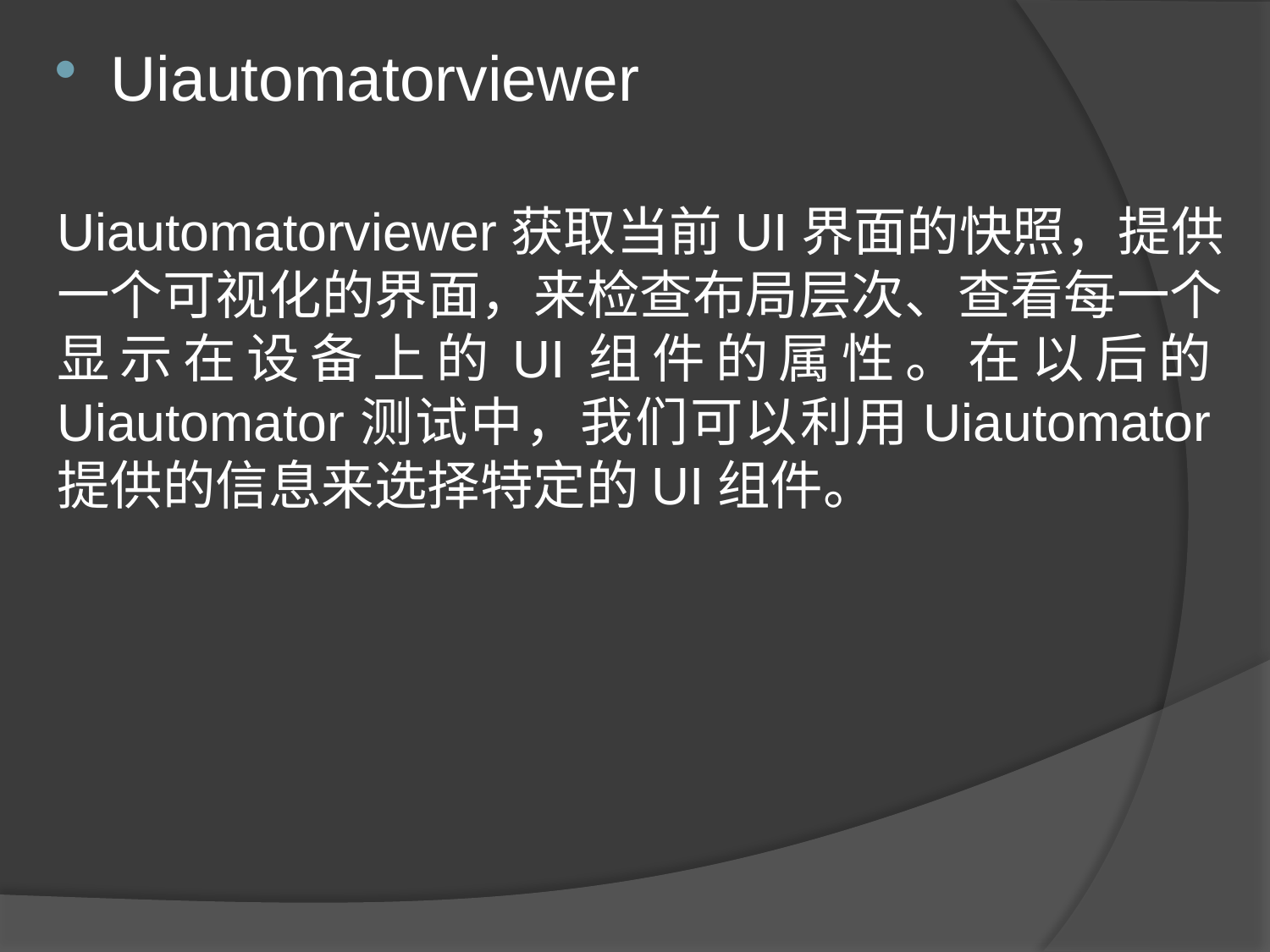

Uiautomatorviewer

Uiautomatorviewer获取当前UI界面的快照，提供一个可视化的界面，来检查布局层次、查看每一个显示在设备上的UI组件的属性。在以后的Uiautomator测试中，我们可以利用Uiautomator提供的信息来选择特定的UI组件。